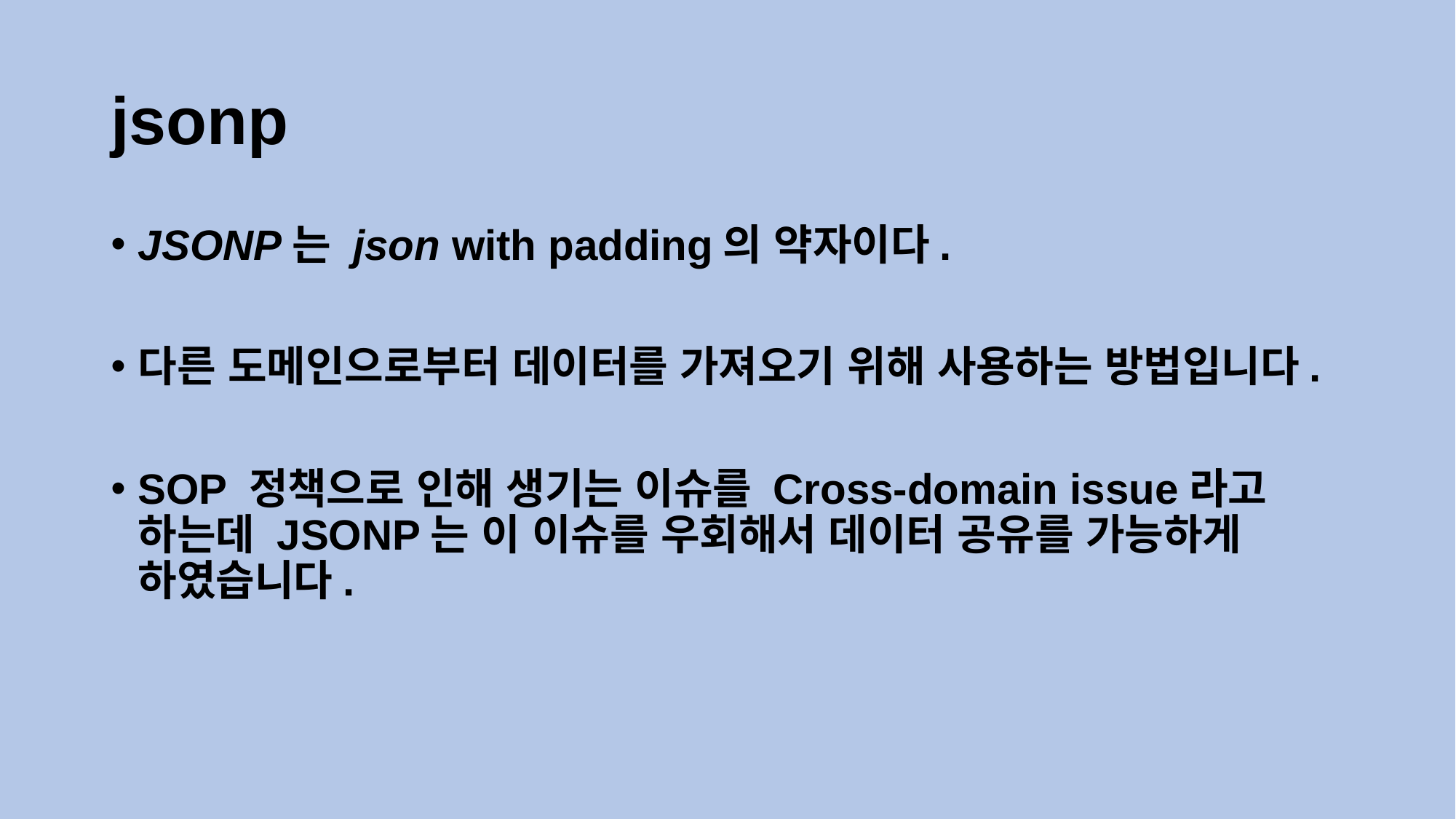

# jsonp
JSONP는 json with padding의 약자이다.

다른 도메인으로부터 데이터를 가져오기 위해 사용하는 방법입니다.

SOP 정책으로 인해 생기는 이슈를 Cross-domain issue라고 하는데 JSONP는 이 이슈를 우회해서 데이터 공유를 가능하게 하였습니다.